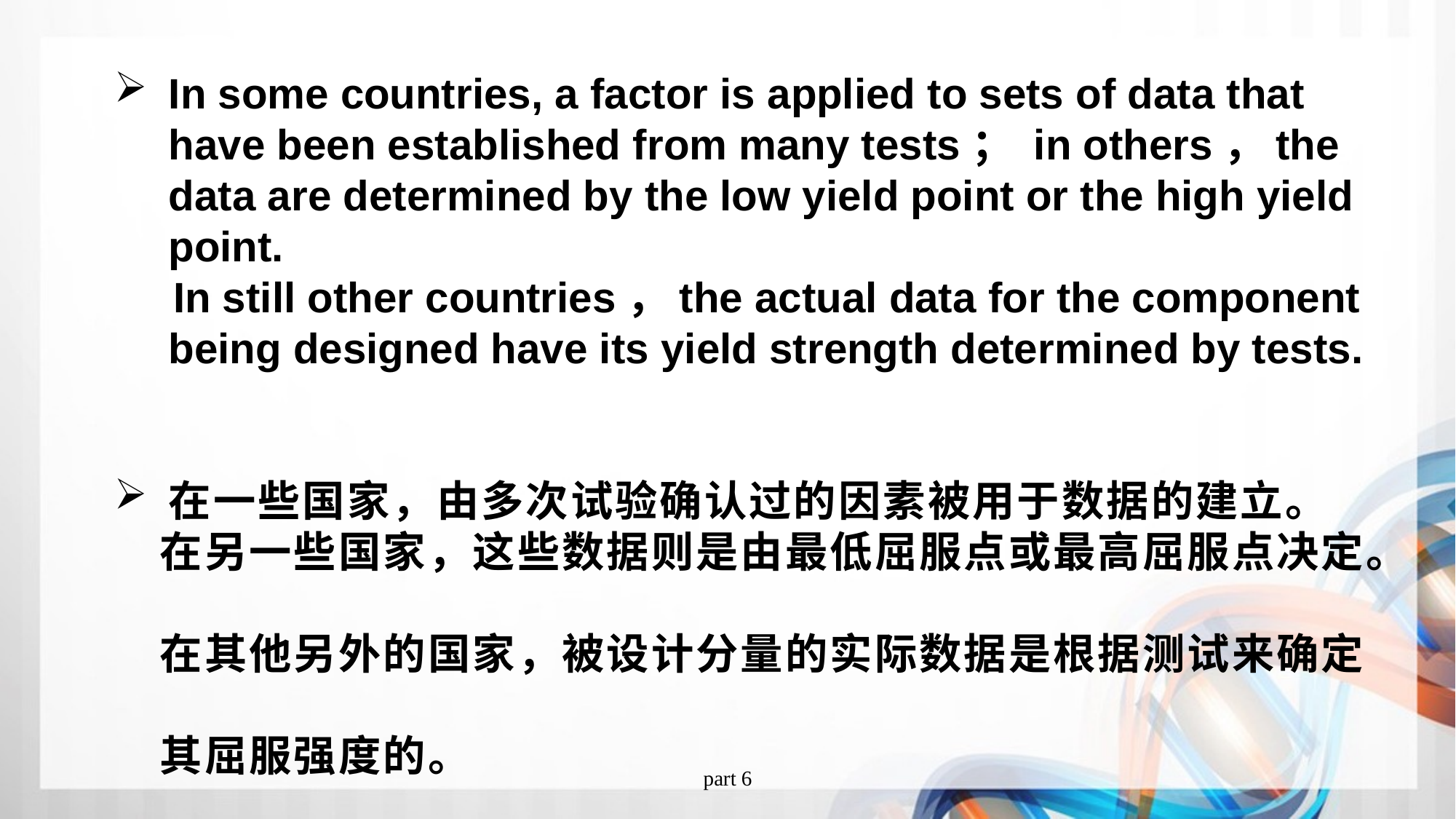

In some countries, a factor is applied to sets of data that have been established from many tests； in others，the data are determined by the low yield point or the high yield point.
     In still other countries，the actual data for the component being designed have its yield strength determined by tests.

在一些国家，由多次试验确认过的因素被用于数据的建立。
   在另一些国家，这些数据则是由最低屈服点或最高屈服点决定。
   在其他另外的国家，被设计分量的实际数据是根据测试来确定
   其屈服强度的。
part 6